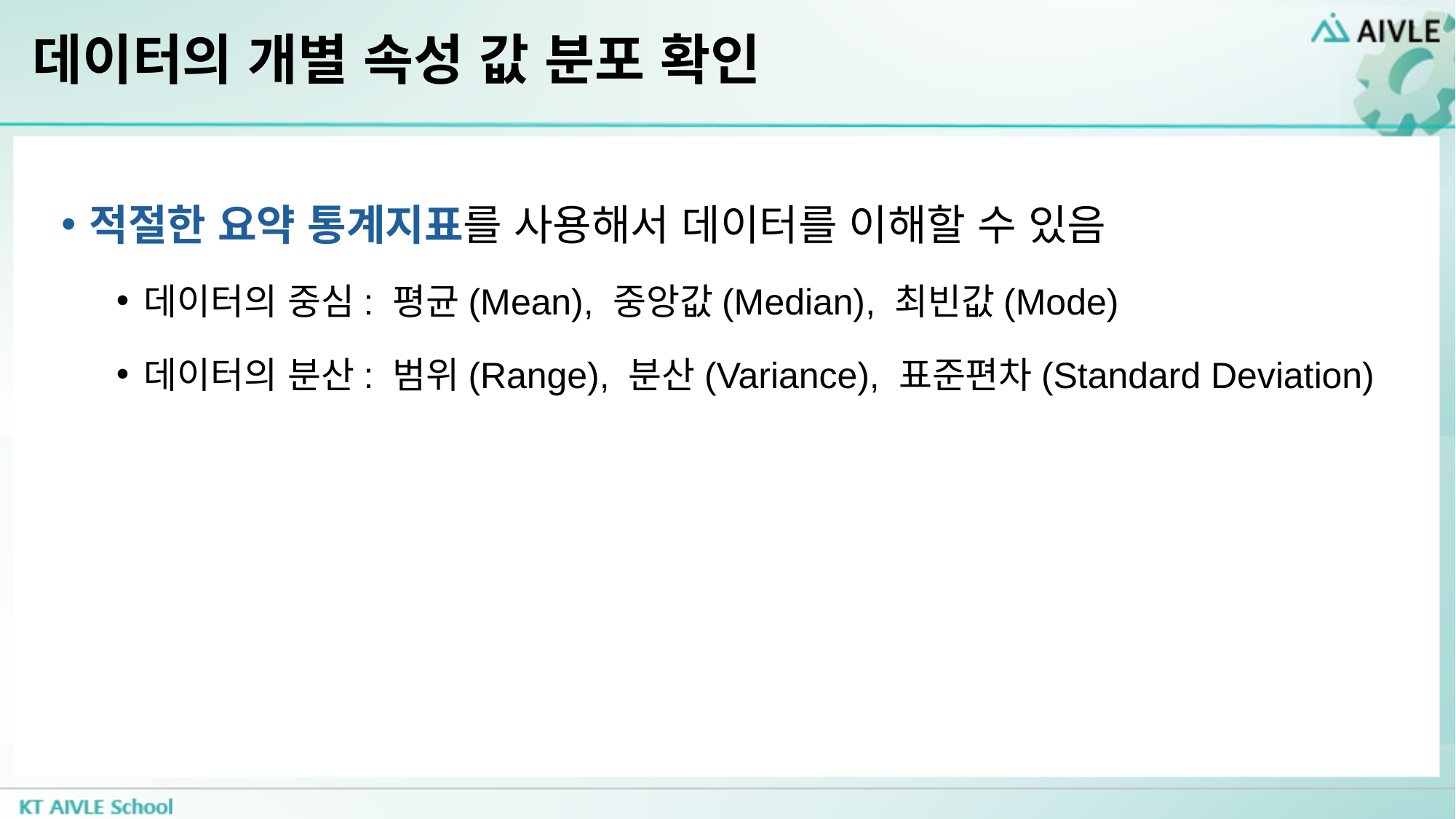

# 데이터의 개별 속성 값 분포 확인
적절한 요약 통계지표를 사용해서 데이터를 이해할 수 있음
데이터의 중심: 평균(Mean), 중앙값(Median), 최빈값(Mode)
데이터의 분산: 범위(Range), 분산(Variance), 표준편차(Standard Deviation)